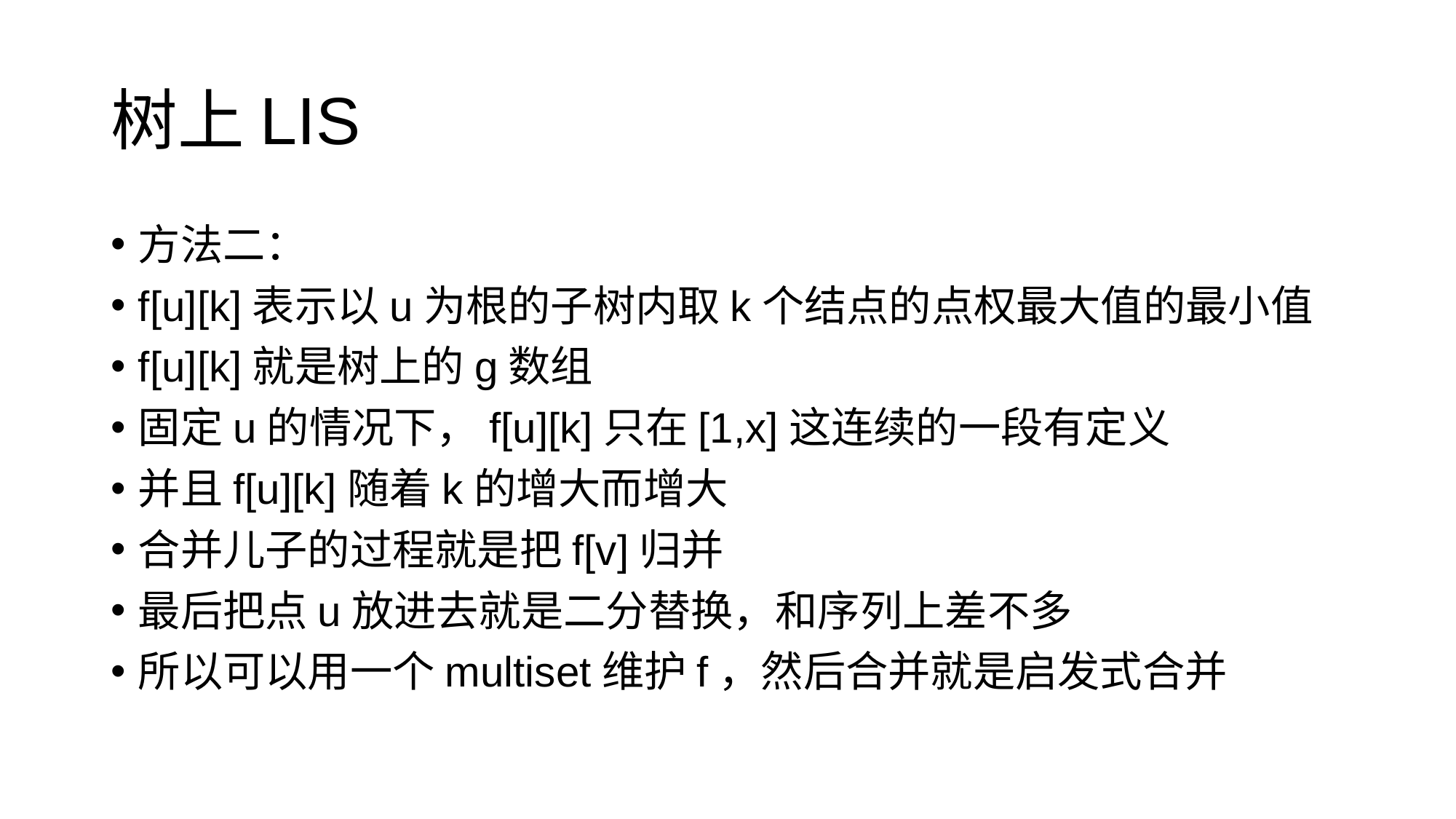

# 树上LIS
方法二：
f[u][k]表示以u为根的子树内取k个结点的点权最大值的最小值
f[u][k]就是树上的g数组
固定u的情况下，f[u][k]只在[1,x]这连续的一段有定义
并且f[u][k]随着k的增大而增大
合并儿子的过程就是把f[v]归并
最后把点u放进去就是二分替换，和序列上差不多
所以可以用一个multiset维护f，然后合并就是启发式合并